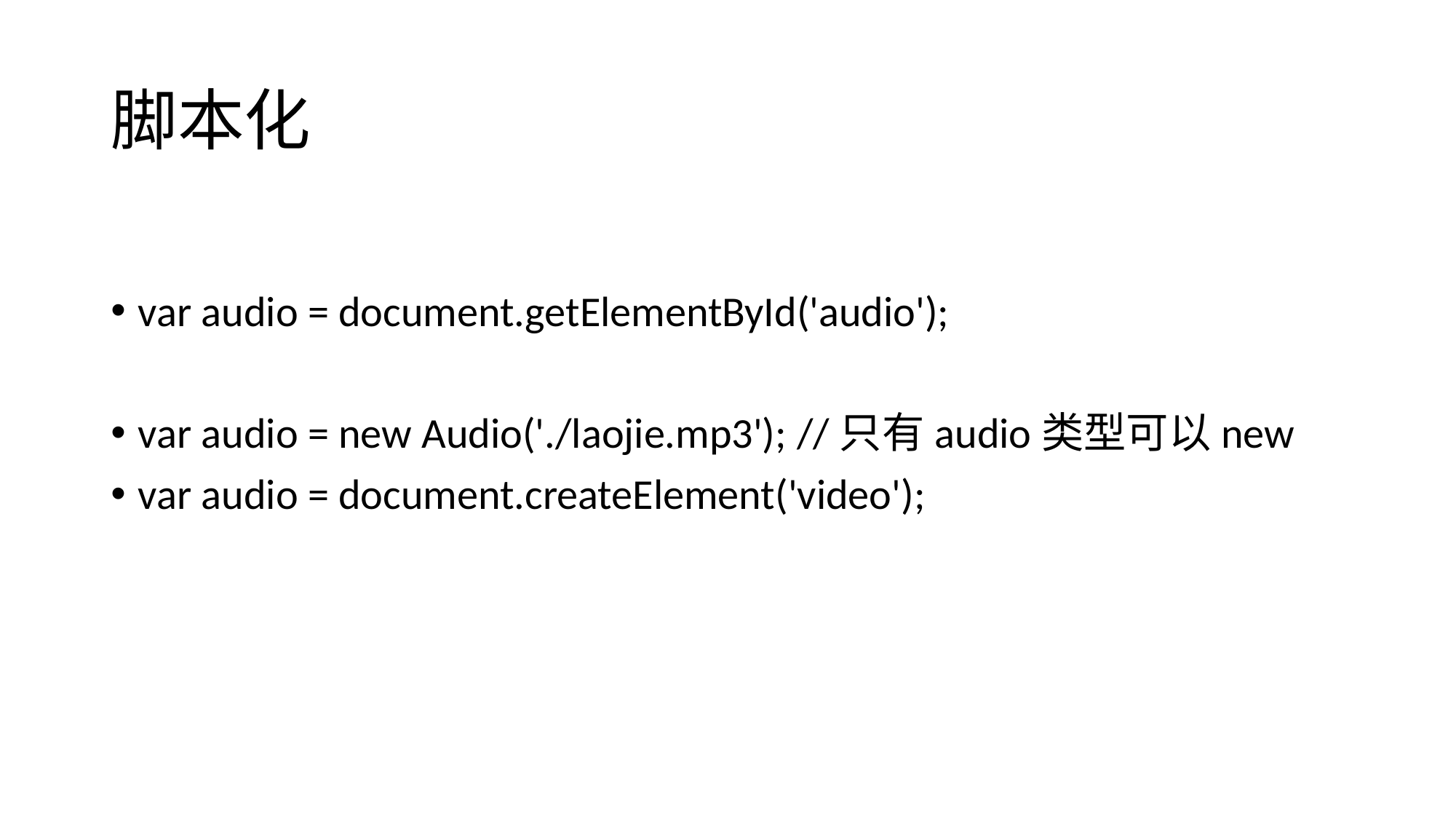

# 脚本化

var audio = document.getElementById('audio');

var audio = new Audio('./laojie.mp3'); //只有audio类型可以new
var audio = document.createElement('video');